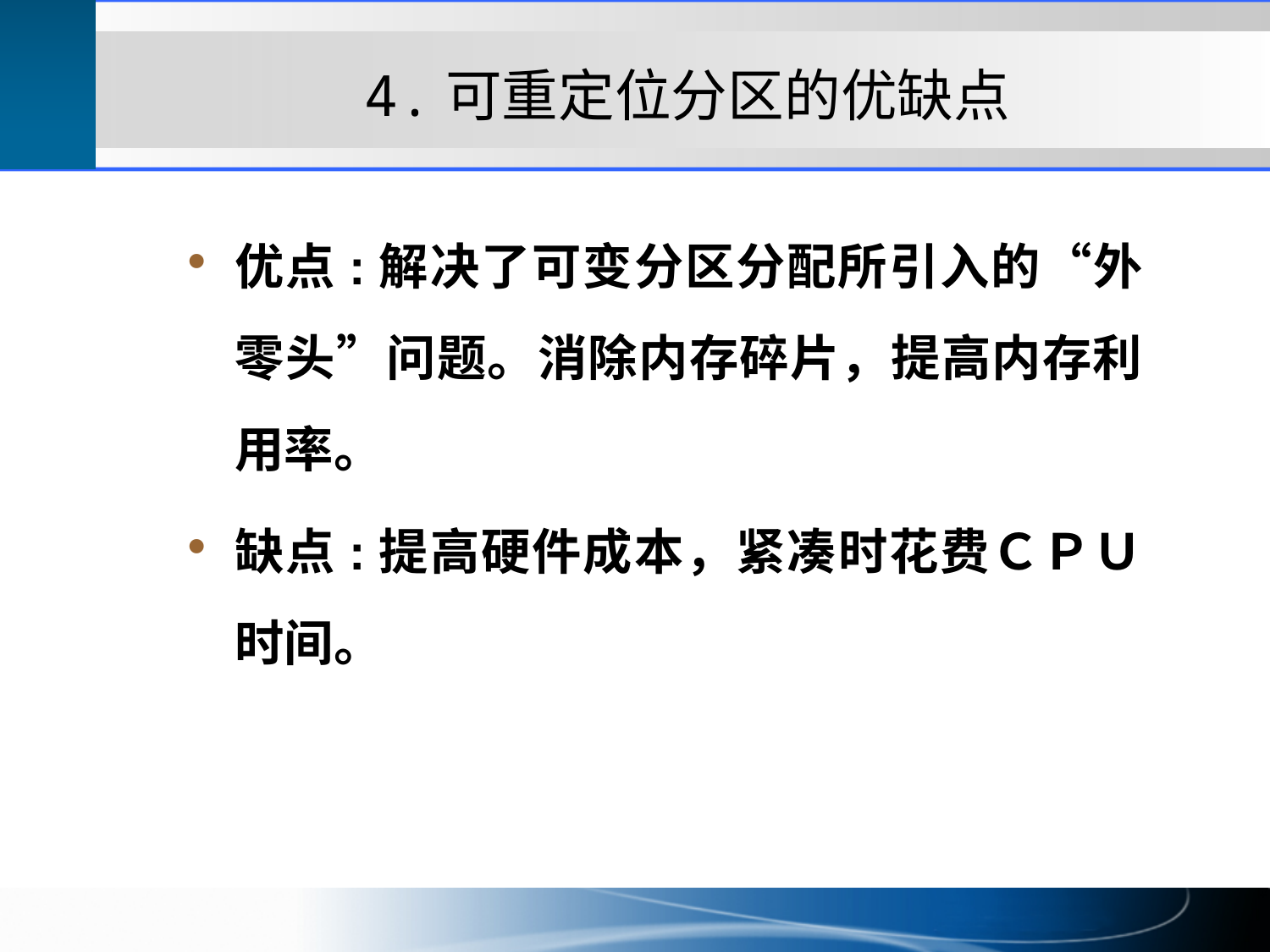

# 4.可重定位分区的优缺点
优点:解决了可变分区分配所引入的“外零头”问题。消除内存碎片，提高内存利用率。
缺点:提高硬件成本，紧凑时花费ＣＰＵ时间。